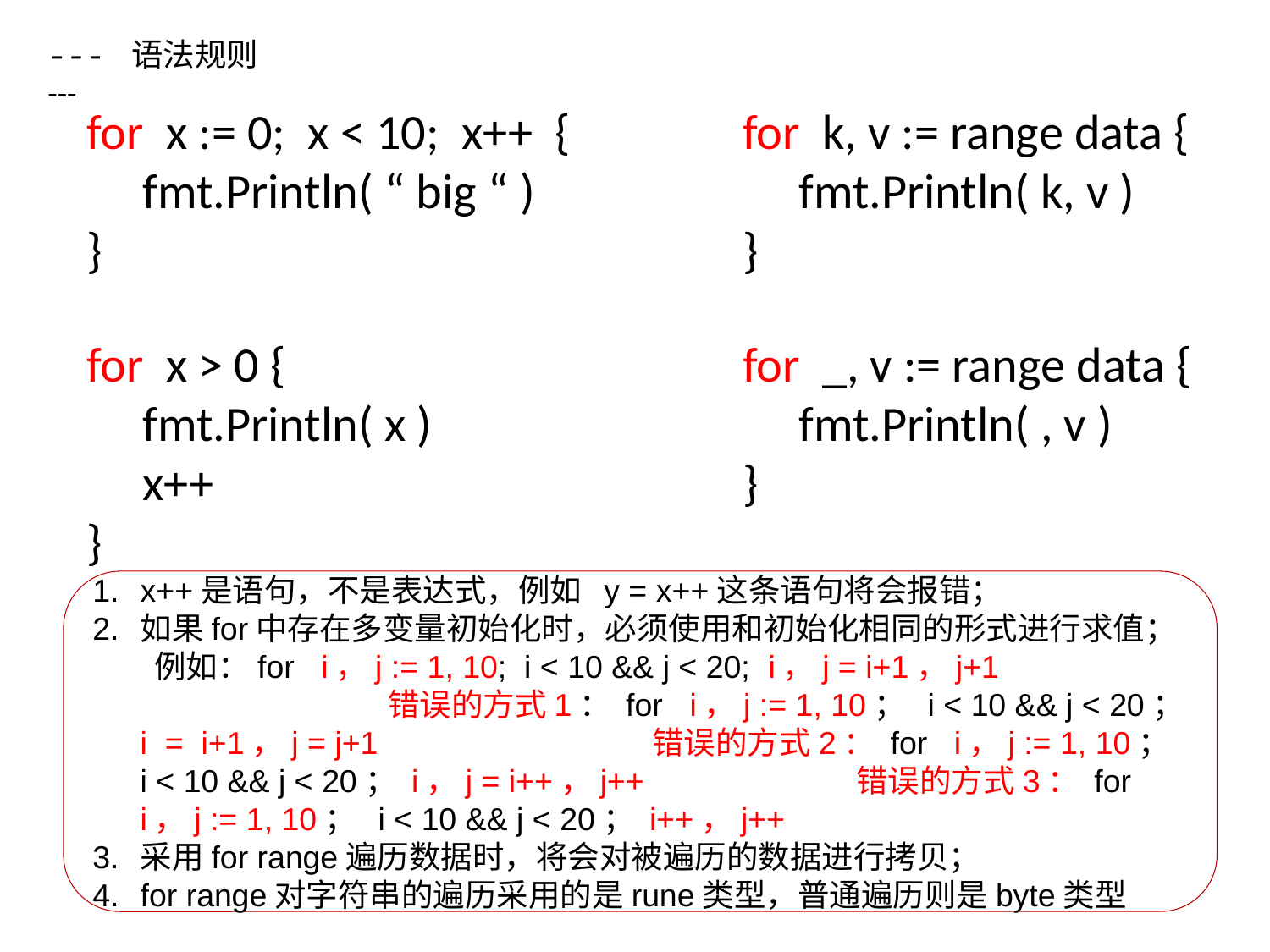

--- 语法规则 ---
for  k, v := range data {
     fmt.Println( k, v )
}
for  _, v := range data {
     fmt.Println( , v )
}
for  x := 0;  x < 10;  x++  {
     fmt.Println( “ big “ )
}
for  x > 0 {
     fmt.Println( x )
     x++
}
x++是语句，不是表达式，例如  y = x++这条语句将会报错；
如果for中存在多变量初始化时，必须使用和初始化相同的形式进行求值；    例如：for   i，j := 1, 10;  i < 10 && j < 20;  i，j = i+1，j+1                                                 错误的方式1： for   i，j := 1, 10；  i < 10 && j < 20； i  =  i+1，j = j+1                              错误的方式2： for   i，j := 1, 10；  i < 10 && j < 20； i，j = i++，j++                       错误的方式3： for   i，j := 1, 10；  i < 10 && j < 20； i++，j++
采用for range遍历数据时，将会对被遍历的数据进行拷贝；
for range对字符串的遍历采用的是rune类型，普通遍历则是byte类型